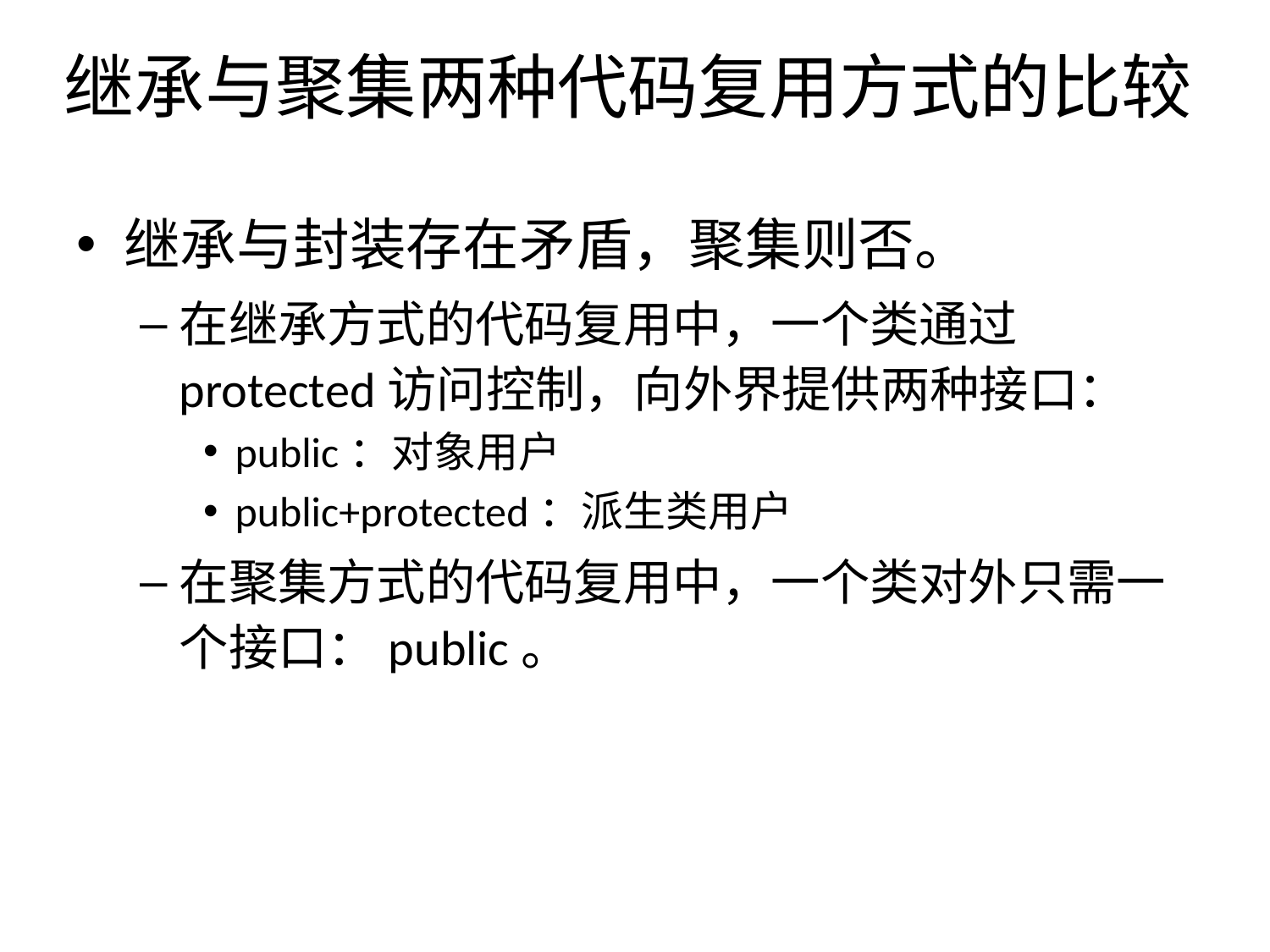

# 继承与聚集两种代码复用方式的比较
继承与封装存在矛盾，聚集则否。
在继承方式的代码复用中，一个类通过protected访问控制，向外界提供两种接口：
public：对象用户
public+protected：派生类用户
在聚集方式的代码复用中，一个类对外只需一个接口：public。